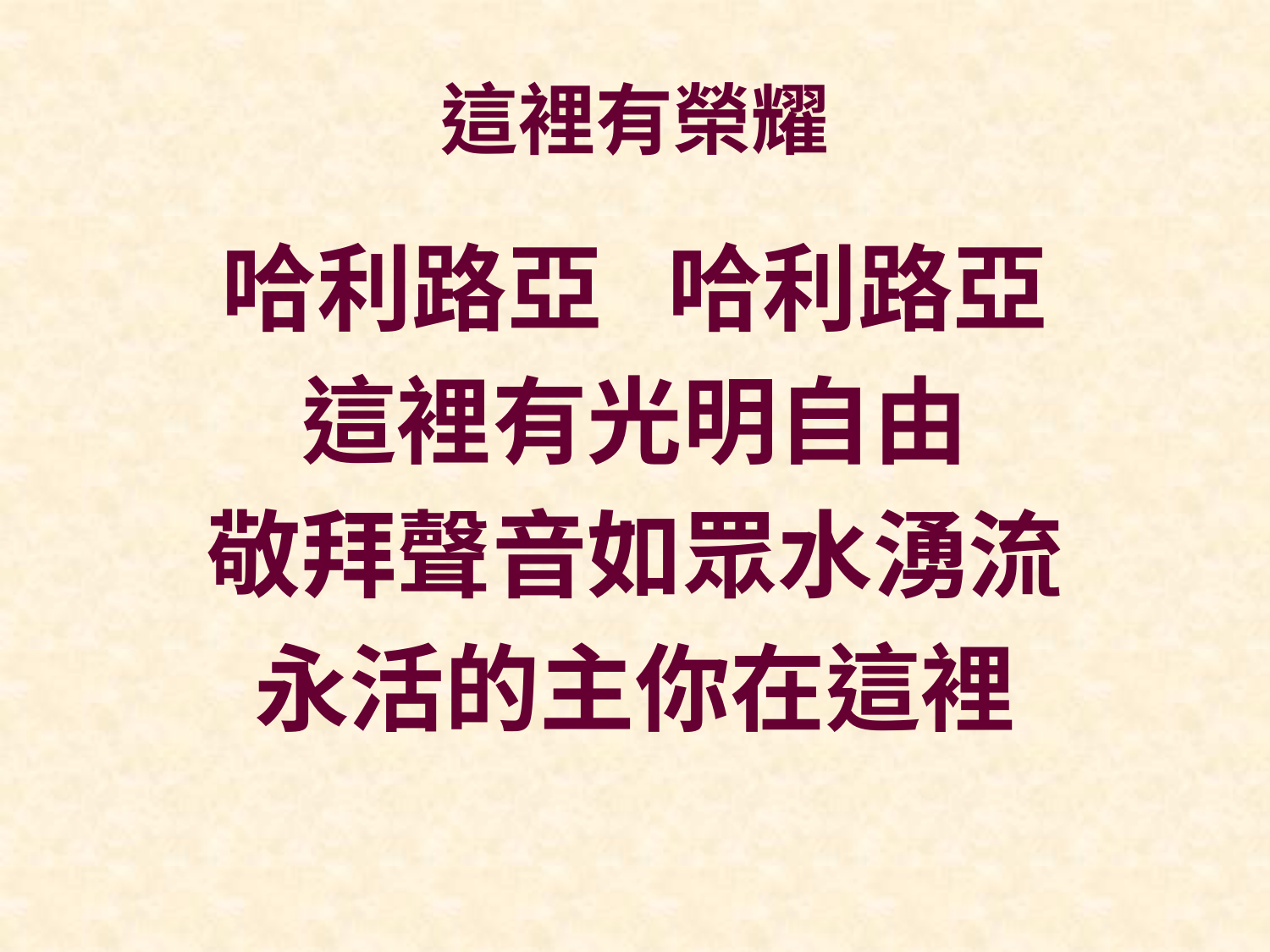

# 這裡有榮耀
哈利路亞   哈利路亞
這裡有光明自由
敬拜聲音如眾水湧流
永活的主你在這裡